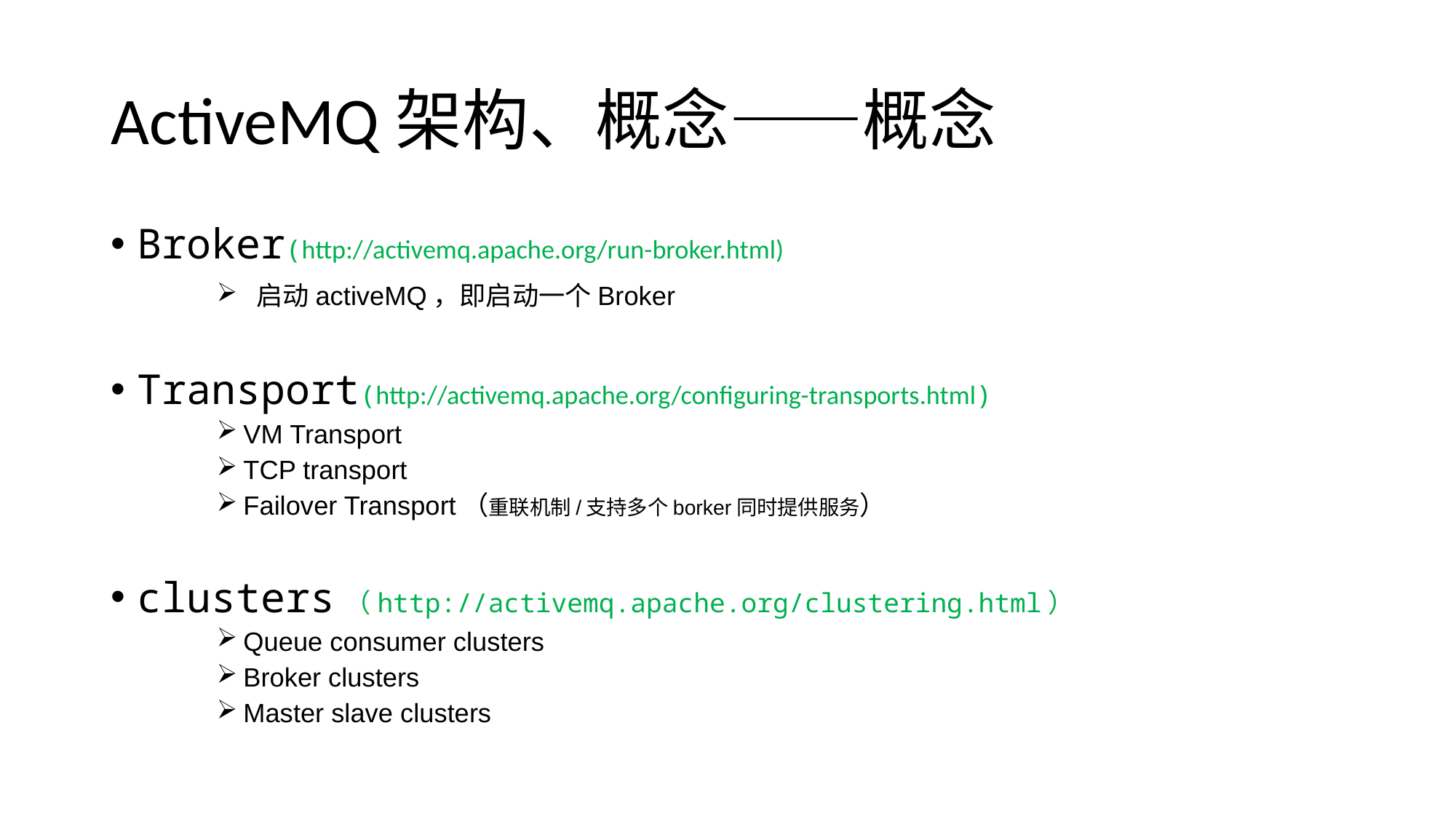

# ActiveMQ架构、概念——概念
Broker(http://activemq.apache.org/run-broker.html)
启动activeMQ，即启动一个Broker

Transport(http://activemq.apache.org/configuring-transports.html)
VM Transport
TCP transport
Failover Transport（重联机制/支持多个borker同时提供服务）

clusters（http://activemq.apache.org/clustering.html）
Queue consumer clusters
Broker clusters
Master slave clusters